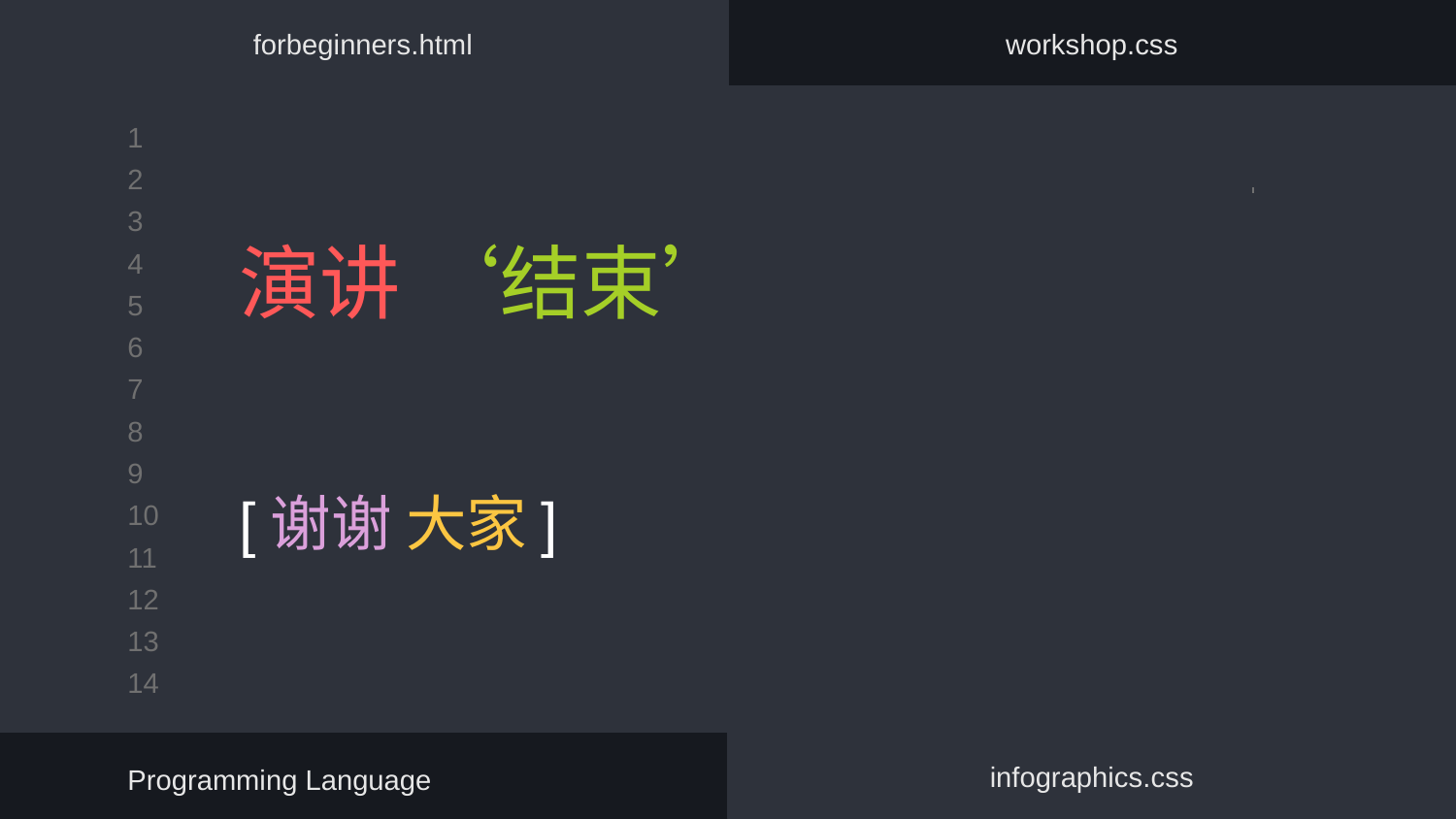

forbeginners.html
workshop.css
# 演讲 ‘结束’

[谢谢 大家]
Programming Language
infographics.css